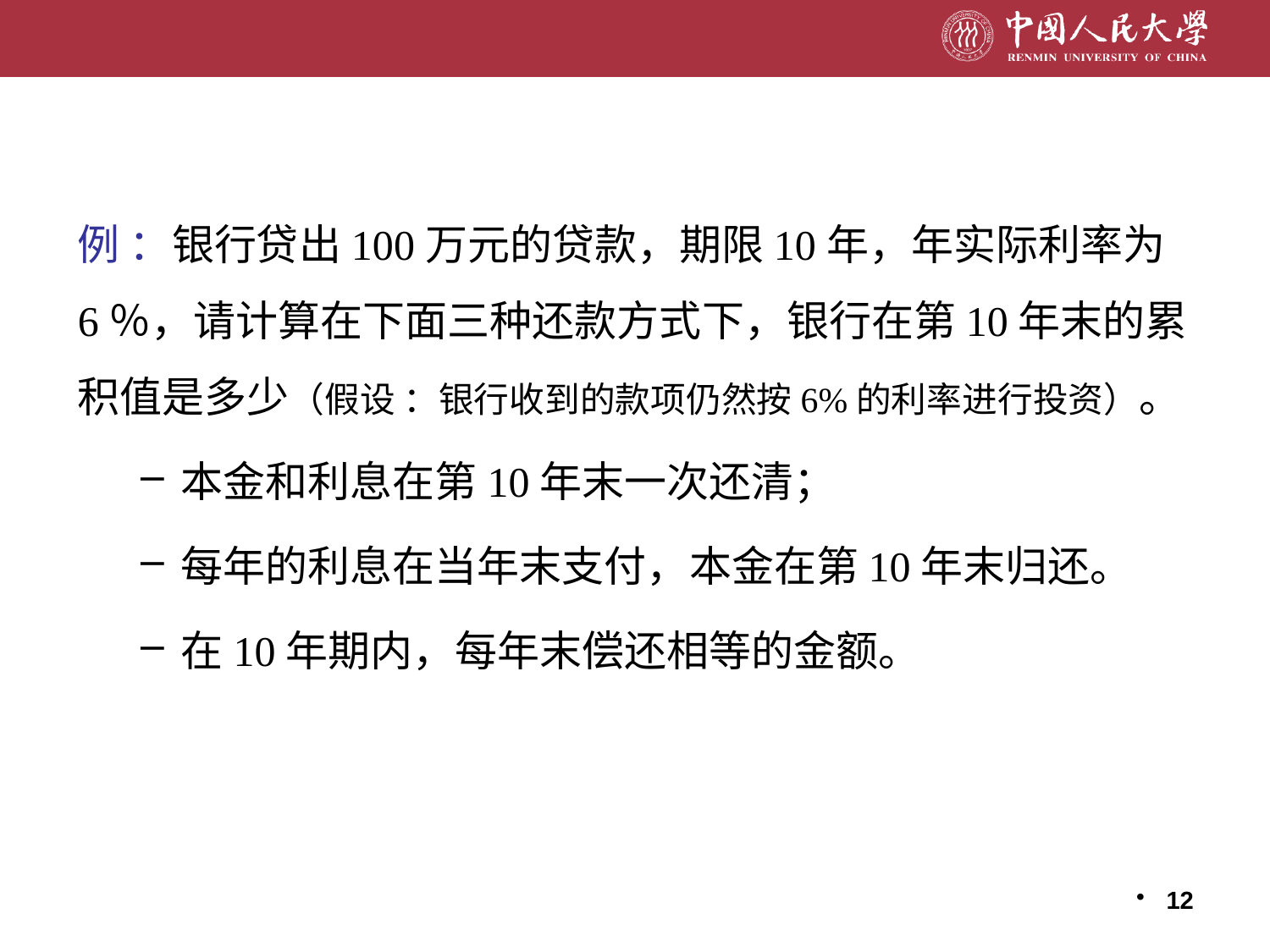

例 ：银行贷出100万元的贷款，期限10年，年实际利率为6％，请计算在下面三种还款方式下，银行在第10年末的累积值是多少（假设 ：银行收到的款项仍然按6%的利率进行投资）。
本金和利息在第10年末一次还清；
每年的利息在当年末支付，本金在第10年末归还。
在10年期内，每年末偿还相等的金额。
12